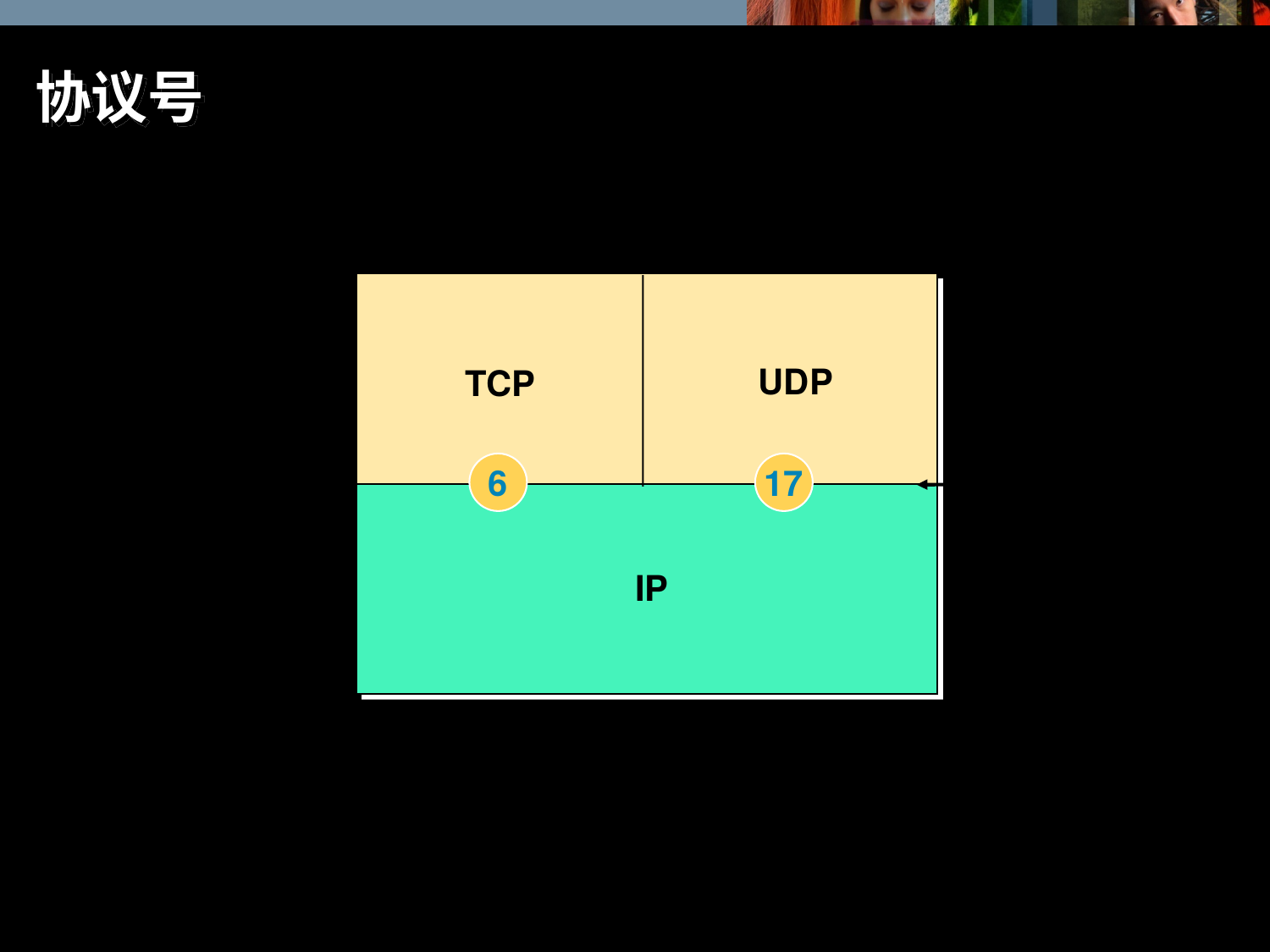

# 协议号

Transport
Layer
UDP
TCP
Protocol
Numbers
6
17

Internet
Layer
IP